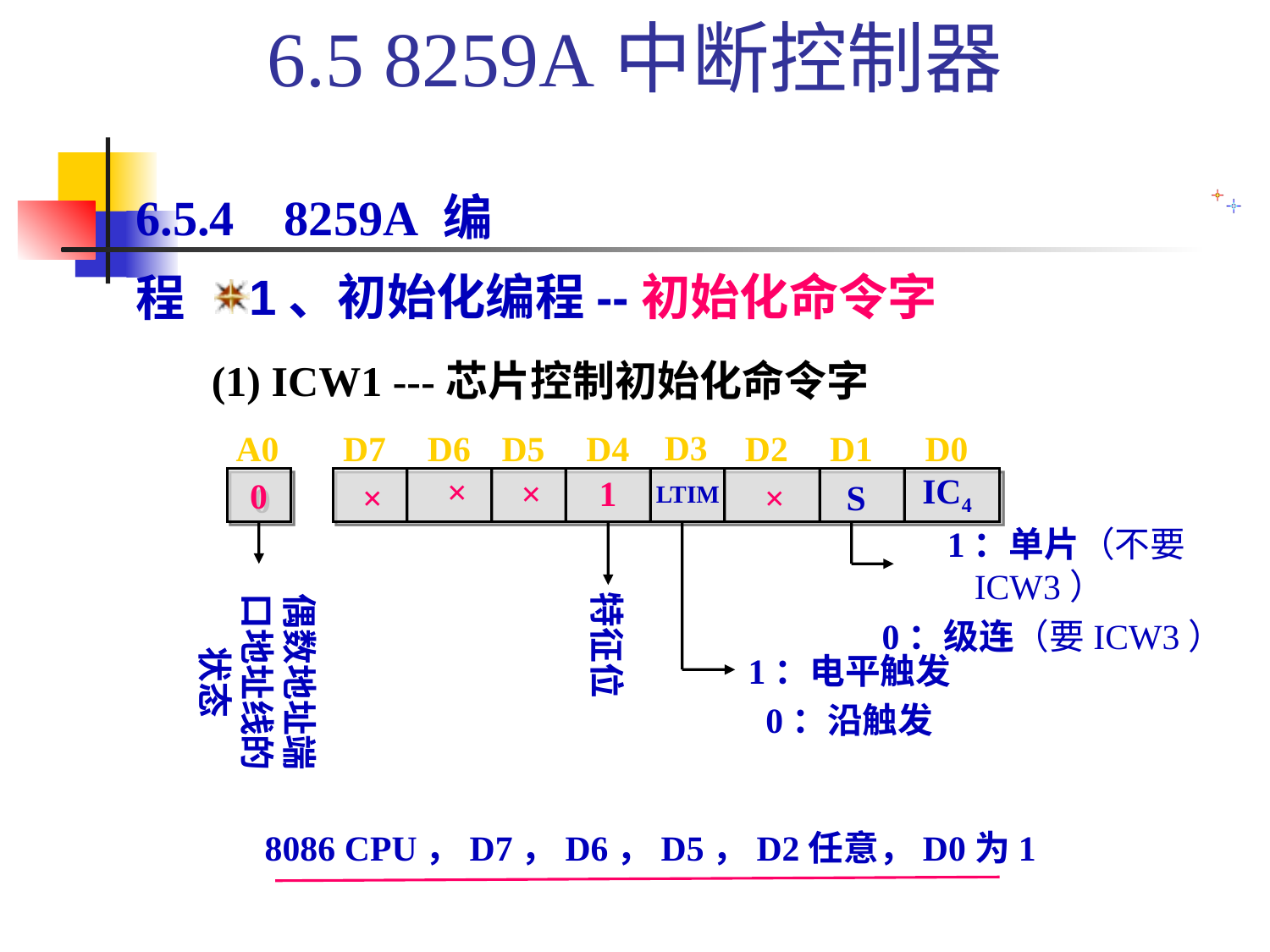

6.5 8259A中断控制器
6.5.4  8259A编程
1、初始化编程--初始化命令字
 (1) ICW1 ---芯片控制初始化命令字
D3
A0
D7
D6
D5
D4
D2
D1
D0
×
IC4
×
1
0

×
×
S
LTIM

       1：单片（不要ICW3）
   0：级连（要ICW3）

偶数地址端口地址线的状态
特征位
1：电平触发
0：沿触发

8086 CPU，D7，D6，D5，D2任意，D0为1